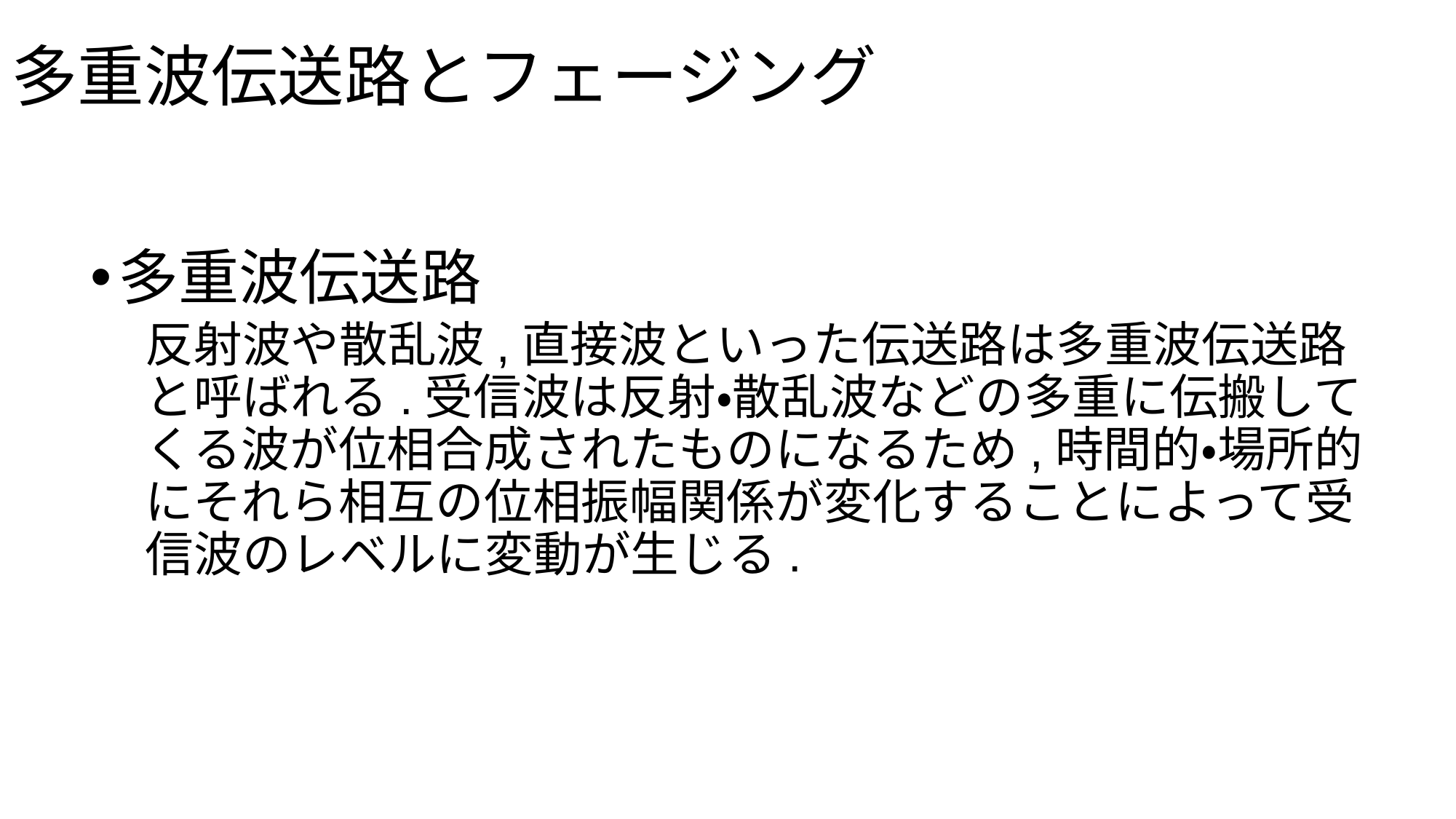

# 多重波伝送路とフェージング
多重波伝送路
反射波や散乱波,直接波といった伝送路は多重波伝送路と呼ばれる.受信波は反射・散乱波などの多重に伝搬してくる波が位相合成されたものになるため,時間的・場所的にそれら相互の位相振幅関係が変化することによって受信波のレベルに変動が生じる.